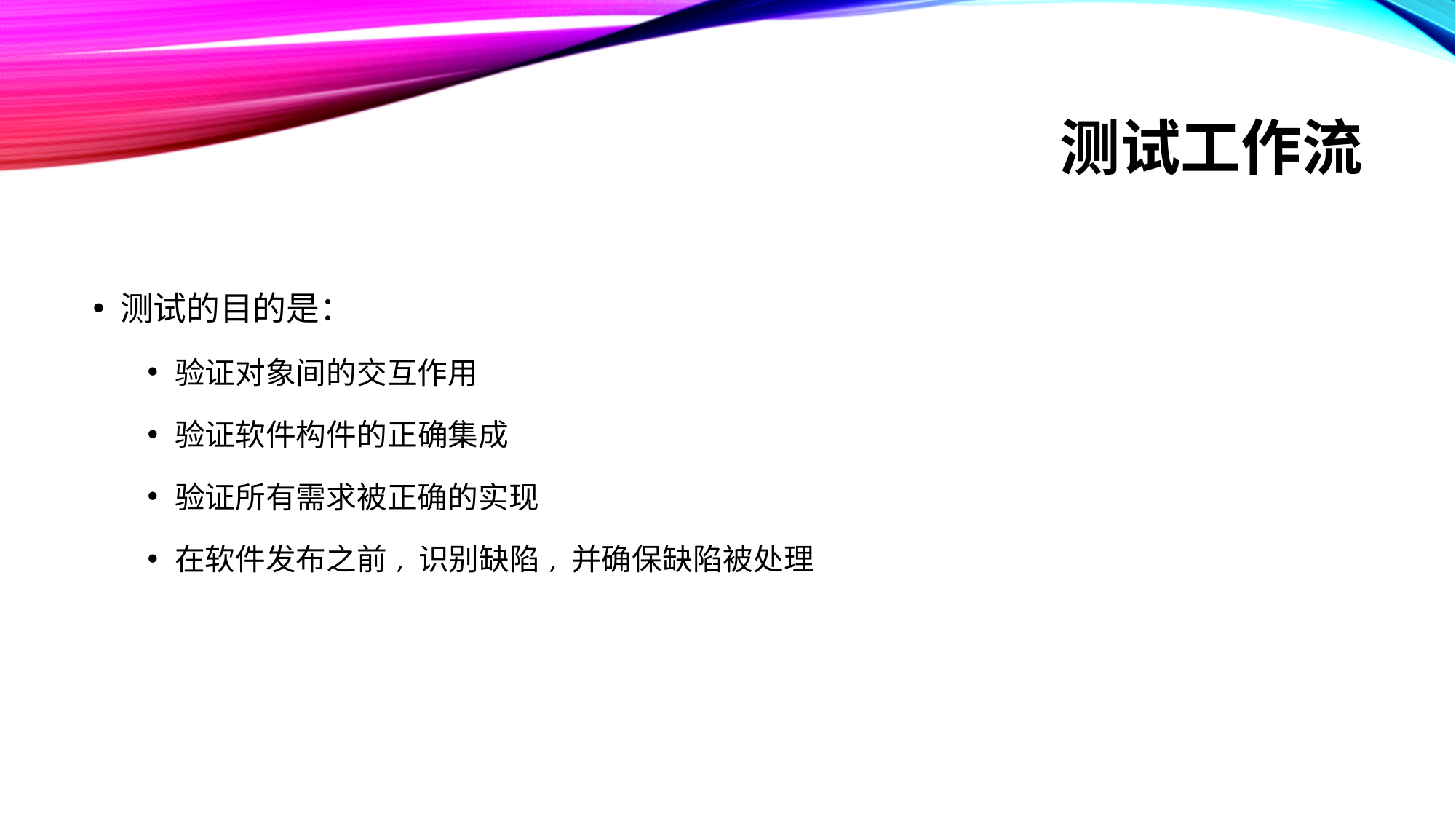

# 测试工作流
测试的目的是：
验证对象间的交互作用
验证软件构件的正确集成
验证所有需求被正确的实现
在软件发布之前, 识别缺陷, 并确保缺陷被处理